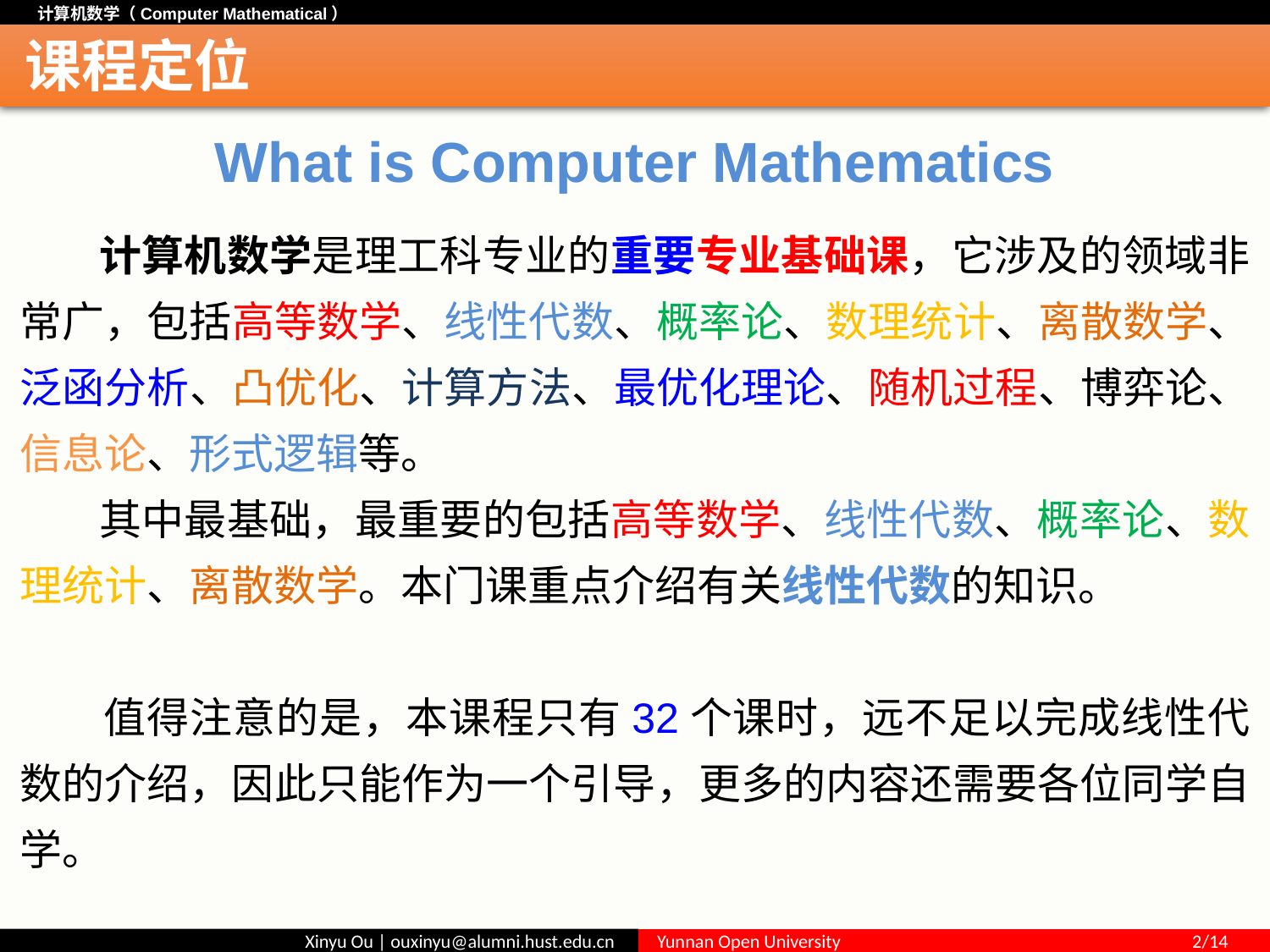

# 课程定位
What is Computer Mathematics
       计算机数学是理工科专业的重要专业基础课，它涉及的领域非常广，包括高等数学、线性代数、概率论、数理统计、离散数学、泛函分析、凸优化、计算方法、最优化理论、随机过程、博弈论、信息论、形式逻辑等。
       其中最基础，最重要的包括高等数学、线性代数、概率论、数理统计、离散数学。本门课重点介绍有关线性代数的知识。

       值得注意的是，本课程只有32个课时，远不足以完成线性代数的介绍，因此只能作为一个引导，更多的内容还需要各位同学自学。